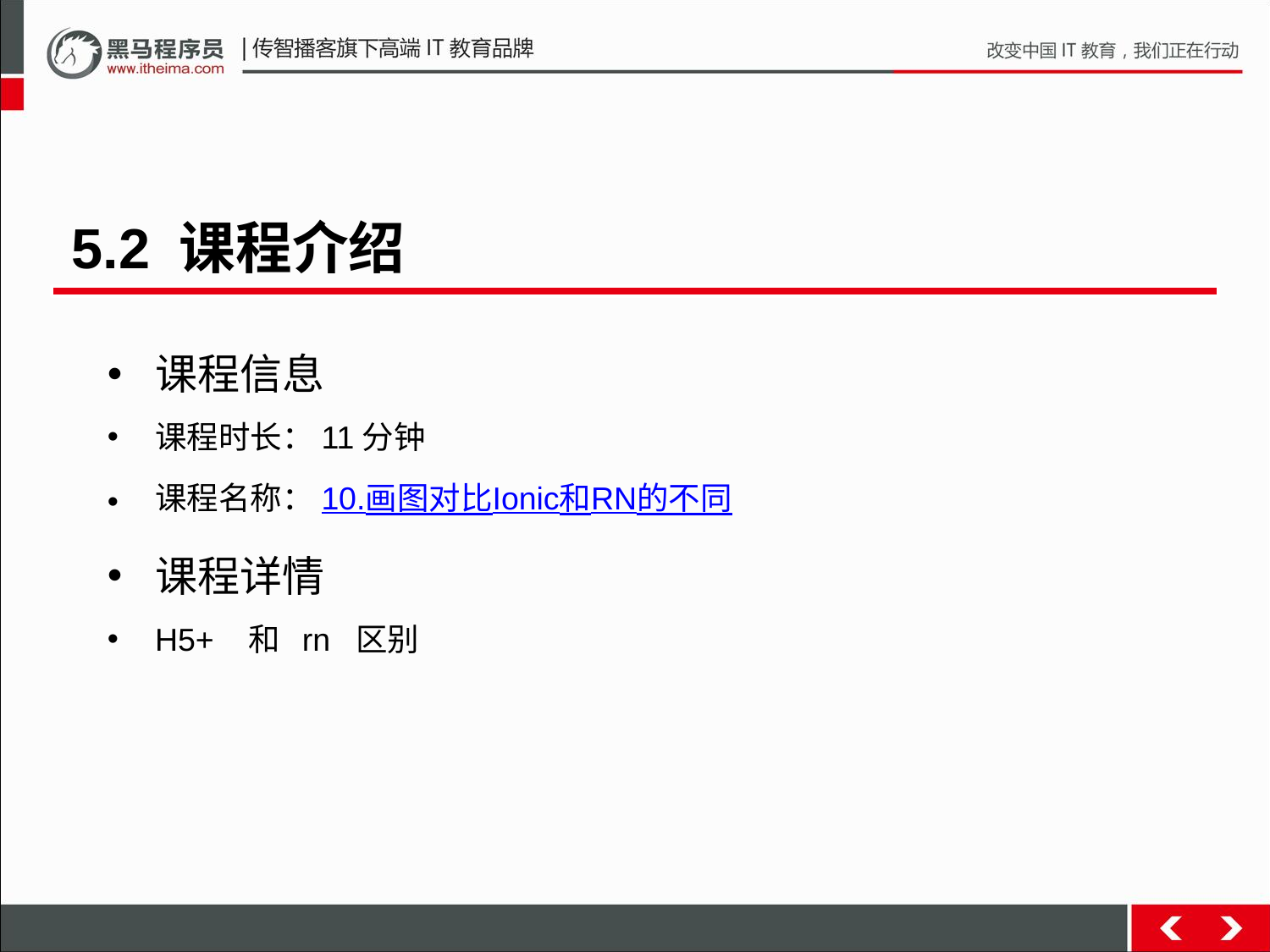

5.2 课程介绍
课程信息
课程时长：11分钟
课程名称：10.画图对比Ionic和RN的不同
课程详情
H5+   和  rn  区别